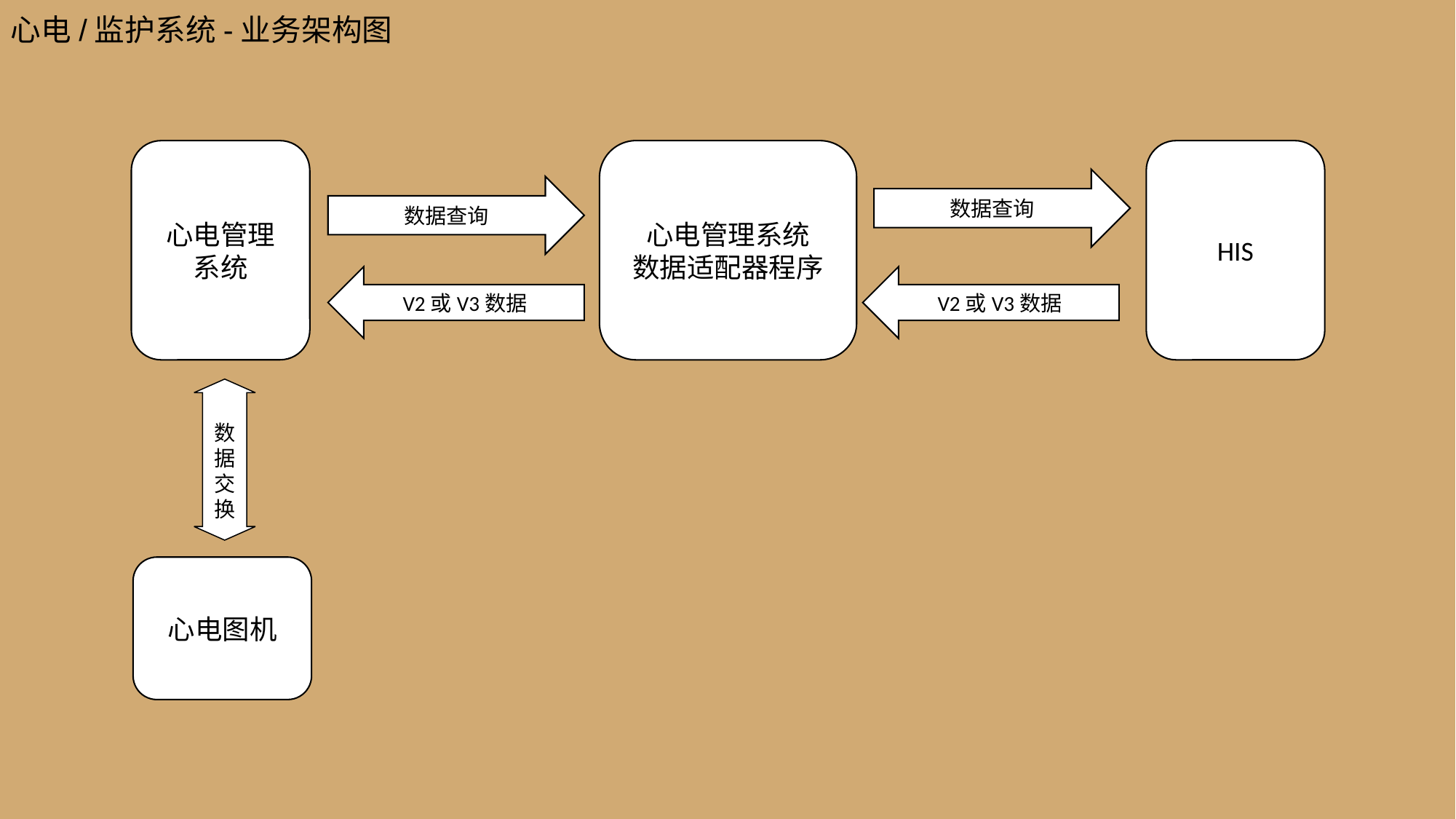

心电/监护系统-业务架构图
HIS
心电管理
系统
心电管理系统
数据适配器程序
数据查询
数据查询
V2或V3数据
V2或V3数据

数据交换
心电图机